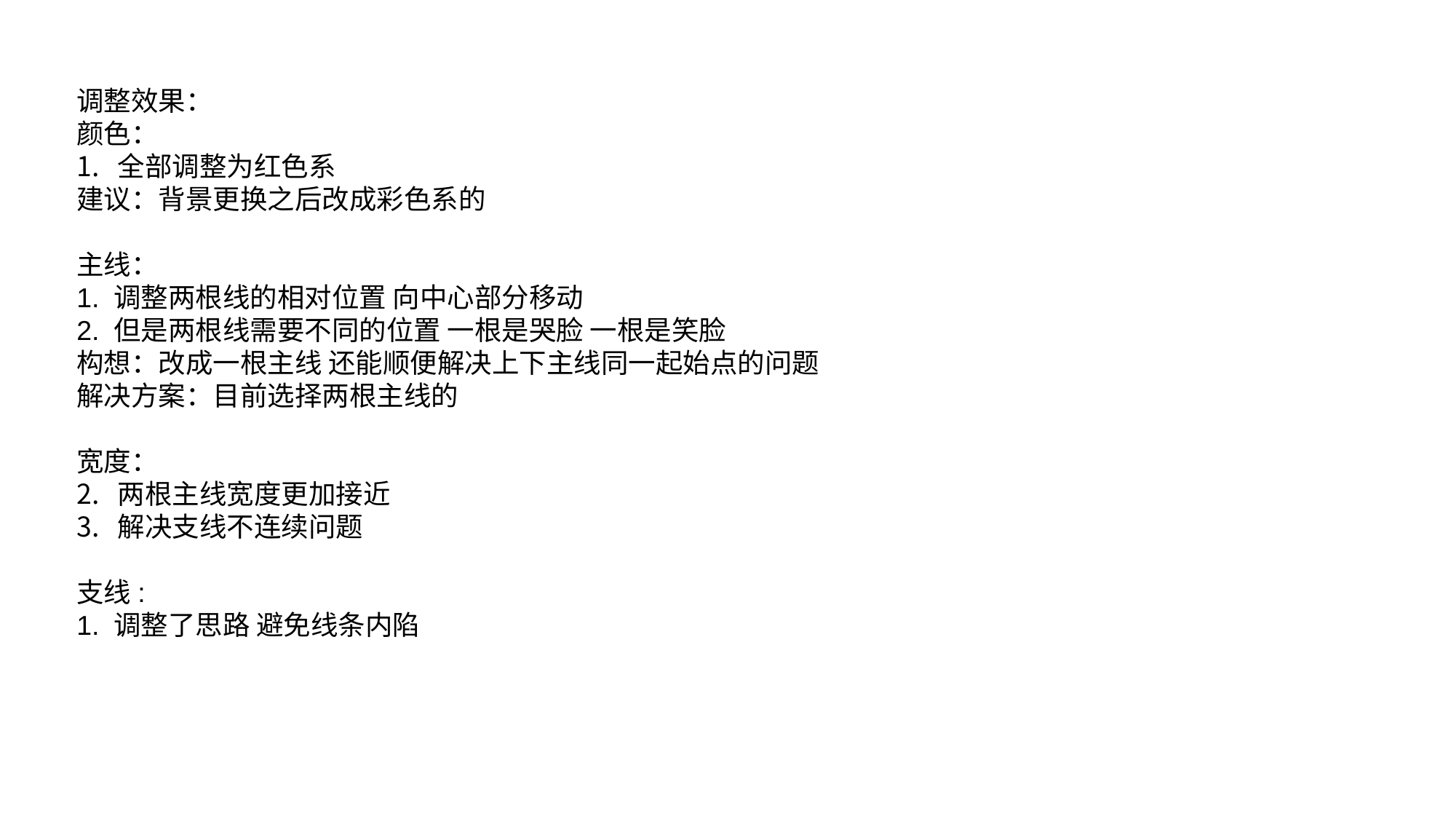

调整效果：
颜色：
全部调整为红色系
建议：背景更换之后改成彩色系的

主线：
1. 调整两根线的相对位置 向中心部分移动
2. 但是两根线需要不同的位置 一根是哭脸 一根是笑脸
构想：改成一根主线 还能顺便解决上下主线同一起始点的问题
解决方案：目前选择两根主线的

宽度：
两根主线宽度更加接近
解决支线不连续问题

支线:
1. 调整了思路 避免线条内陷